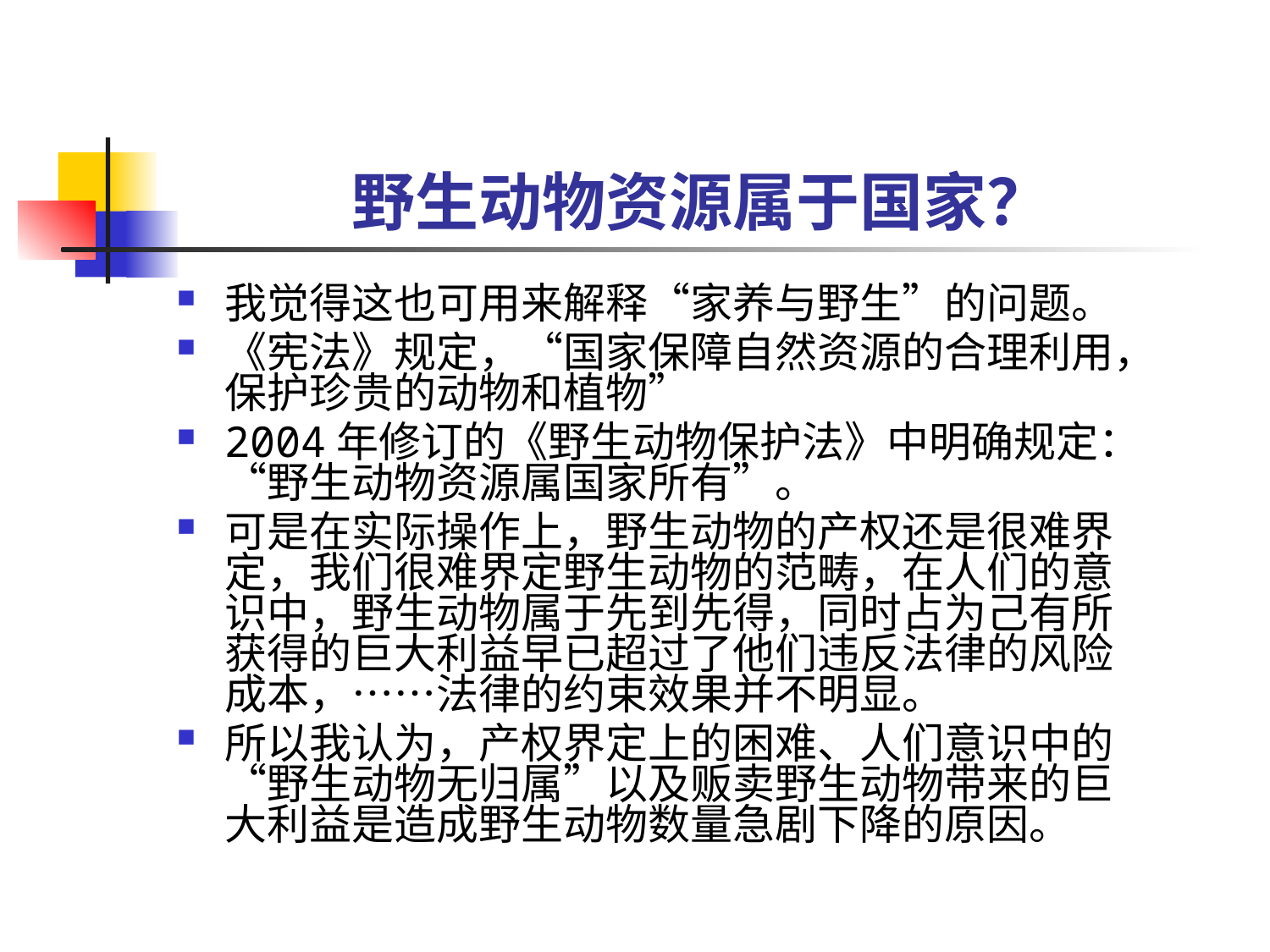

# 野生动物资源属于国家？
我觉得这也可用来解释“家养与野生”的问题。
《宪法》规定，“国家保障自然资源的合理利用，保护珍贵的动物和植物”
2004年修订的《野生动物保护法》中明确规定：“野生动物资源属国家所有”。
可是在实际操作上，野生动物的产权还是很难界定，我们很难界定野生动物的范畴，在人们的意识中，野生动物属于先到先得，同时占为己有所获得的巨大利益早已超过了他们违反法律的风险成本，……法律的约束效果并不明显。
所以我认为，产权界定上的困难、人们意识中的“野生动物无归属”以及贩卖野生动物带来的巨大利益是造成野生动物数量急剧下降的原因。